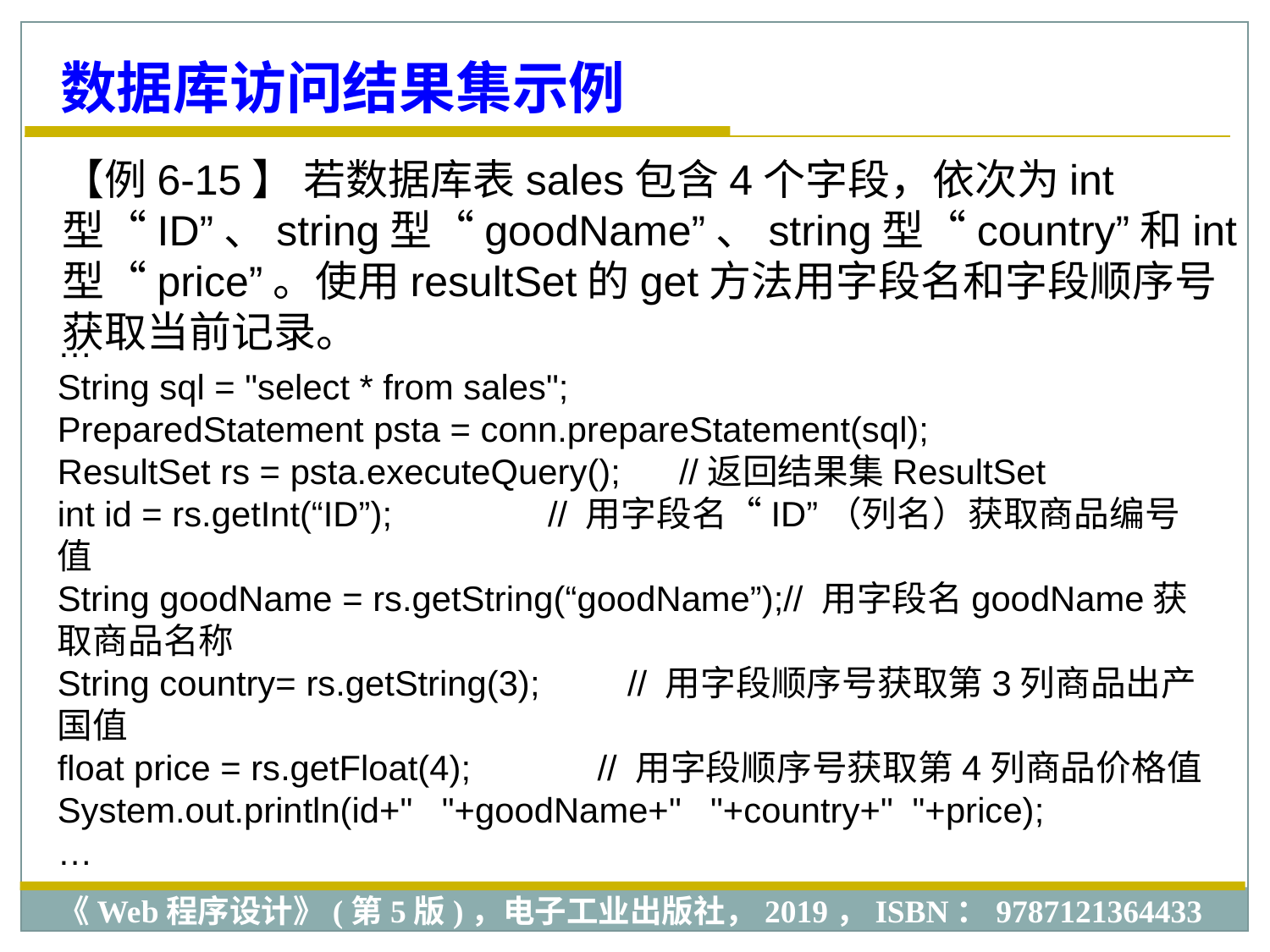

数据库访问结果集示例
【例6-15】 若数据库表sales包含4个字段，依次为int型“ID”、string型“goodName”、string型“country”和int型“price”。使用resultSet的get方法用字段名和字段顺序号获取当前记录。
…
String sql = "select * from sales";
PreparedStatement psta = conn.prepareStatement(sql);
ResultSet rs = psta.executeQuery();      //返回结果集ResultSet
int id = rs.getInt(“ID”);                // 用字段名“ID”（列名）获取商品编号值
String goodName = rs.getString(“goodName”);// 用字段名goodName获取商品名称
String country= rs.getString(3);         // 用字段顺序号获取第3列商品出产国值
float price = rs.getFloat(4);             // 用字段顺序号获取第4列商品价格值
System.out.println(id+"   "+goodName+"   "+country+"  "+price);
…